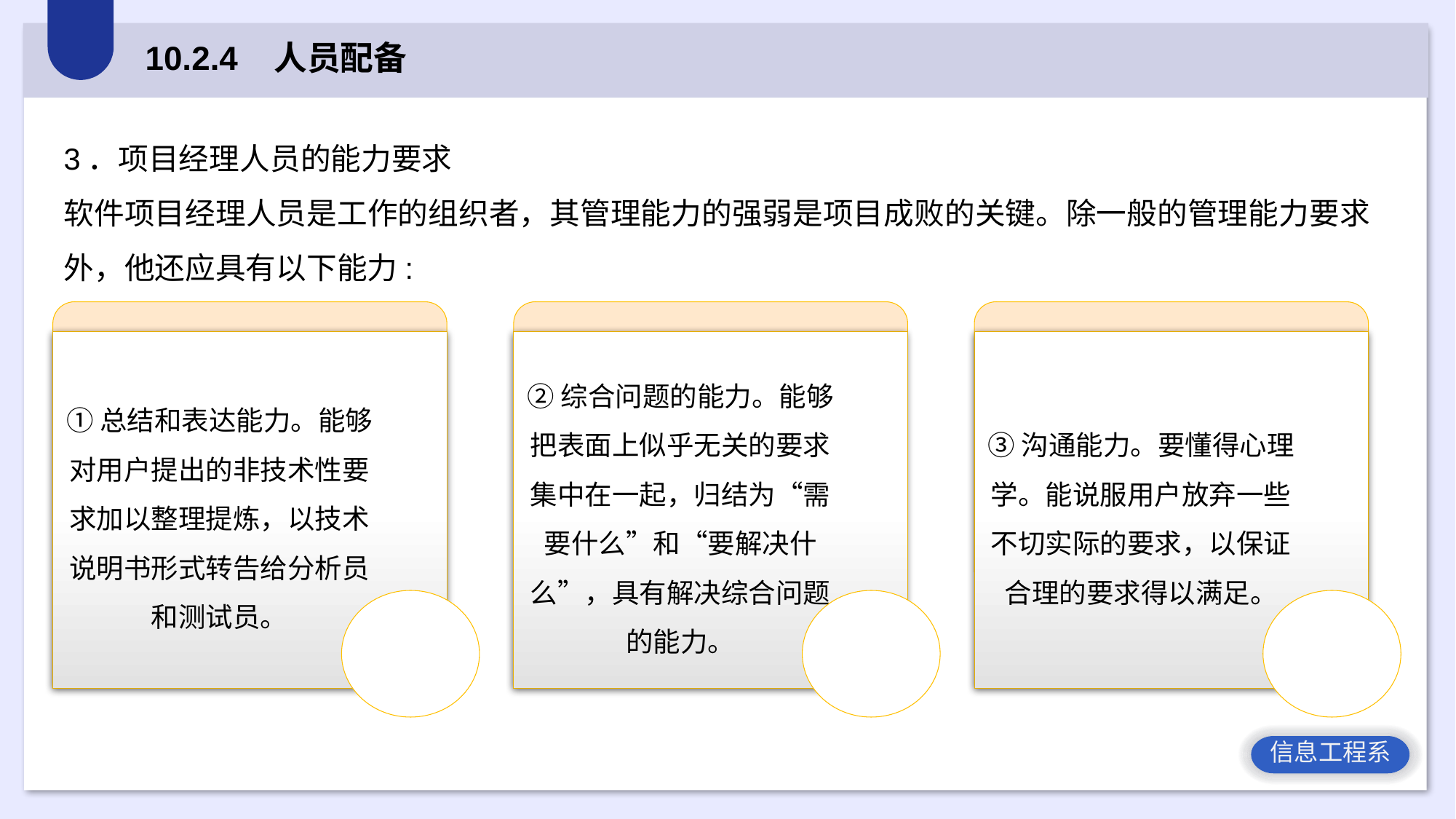

10.2.4   人员配备
3．项目经理人员的能力要求
软件项目经理人员是工作的组织者，其管理能力的强弱是项目成败的关键。除一般的管理能力要求外，他还应具有以下能力:

①总结和表达能力。能够对用户提出的非技术性要求加以整理提炼，以技术说明书形式转告给分析员和测试员。
②综合问题的能力。能够把表面上似乎无关的要求集中在一起，归结为“需要什么”和“要解决什么”，具有解决综合问题的能力。
③沟通能力。要懂得心理学。能说服用户放弃一些不切实际的要求，以保证合理的要求得以满足。